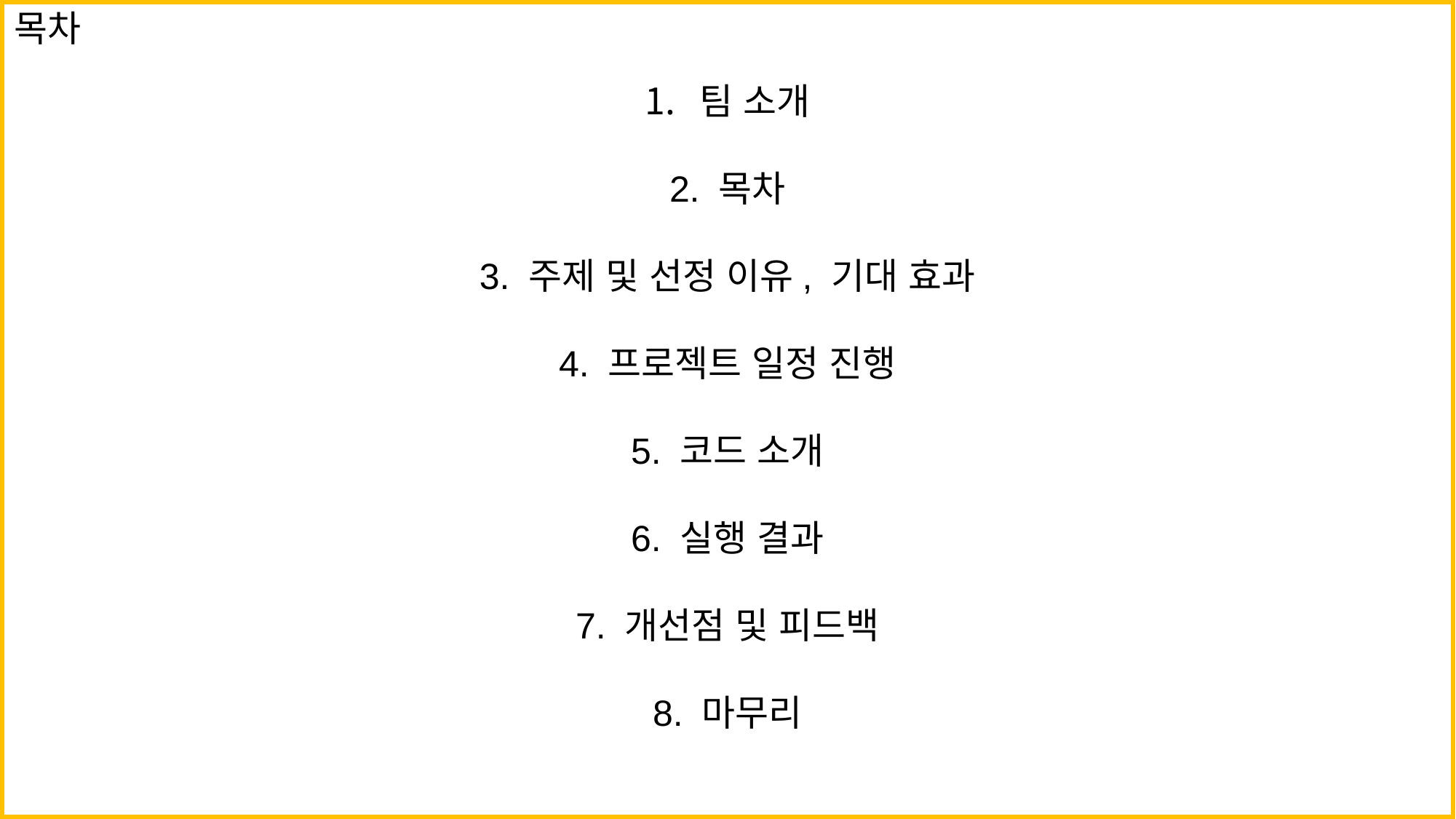

목차
팀 소개

2. 목차

3. 주제 및 선정 이유, 기대 효과

4. 프로젝트 일정 진행

5. 코드 소개

6. 실행 결과

7. 개선점 및 피드백

8. 마무리